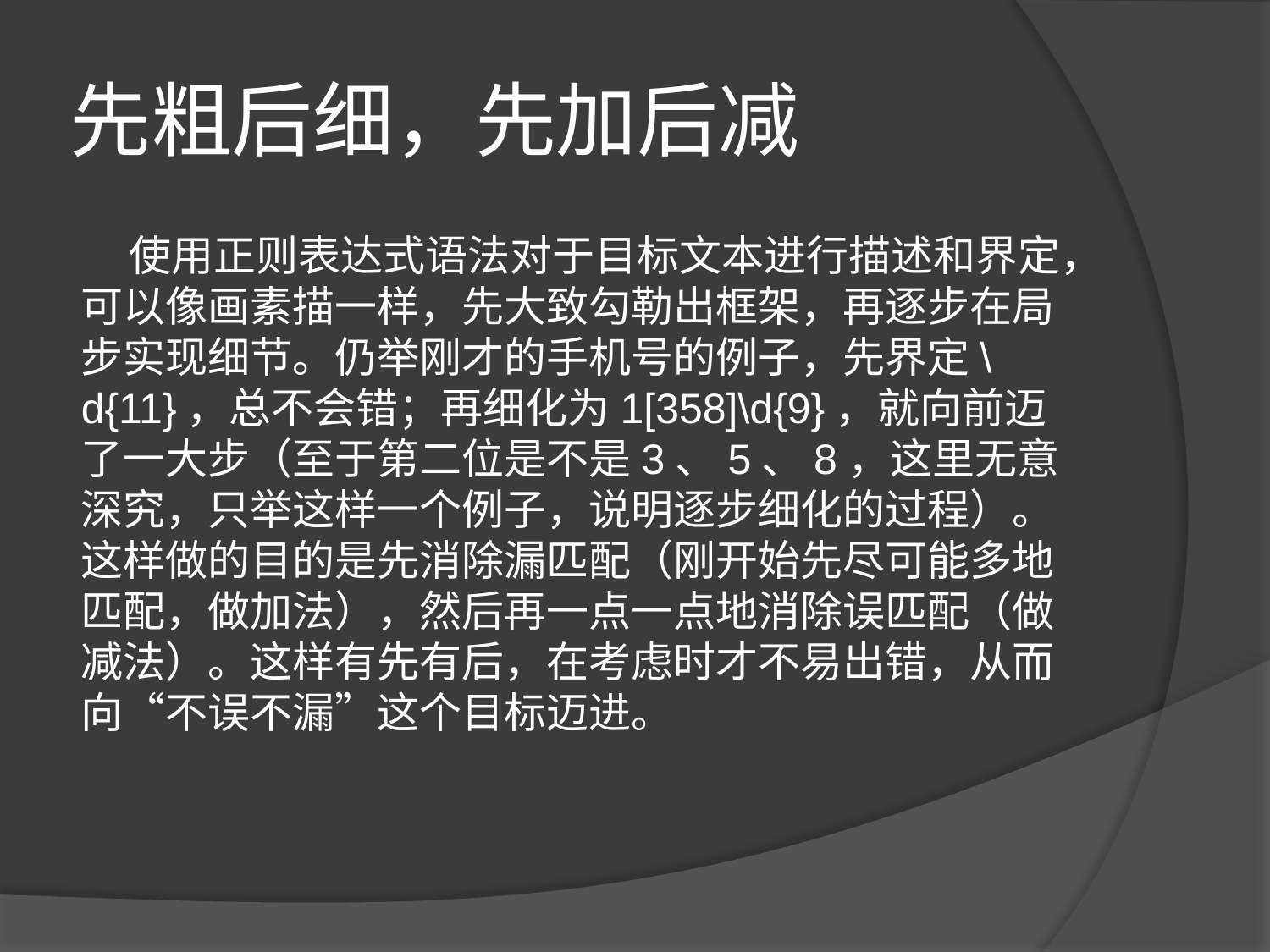

# 先粗后细，先加后减
    使用正则表达式语法对于目标文本进行描述和界定，可以像画素描一样，先大致勾勒出框架，再逐步在局步实现细节。仍举刚才的手机号的例子，先界定\d{11}，总不会错；再细化为1[358]\d{9}，就向前迈了一大步（至于第二位是不是3、5、8，这里无意深究，只举这样一个例子，说明逐步细化的过程）。这样做的目的是先消除漏匹配（刚开始先尽可能多地匹配，做加法），然后再一点一点地消除误匹配（做减法）。这样有先有后，在考虑时才不易出错，从而向“不误不漏”这个目标迈进。